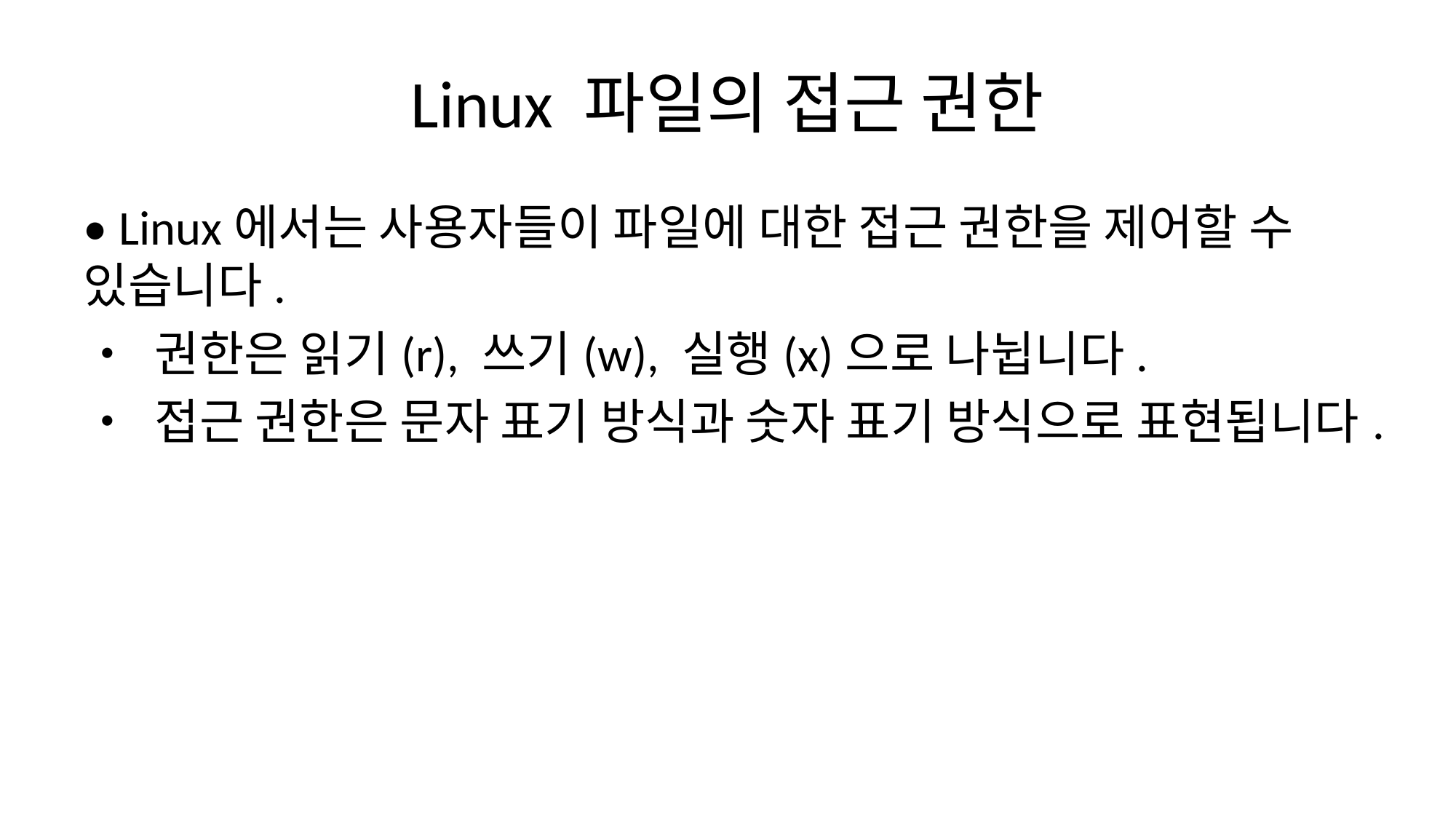

# Linux 파일의 접근 권한
• Linux에서는 사용자들이 파일에 대한 접근 권한을 제어할 수 있습니다.
• 권한은 읽기(r), 쓰기(w), 실행(x)으로 나뉩니다.
• 접근 권한은 문자 표기 방식과 숫자 표기 방식으로 표현됩니다.